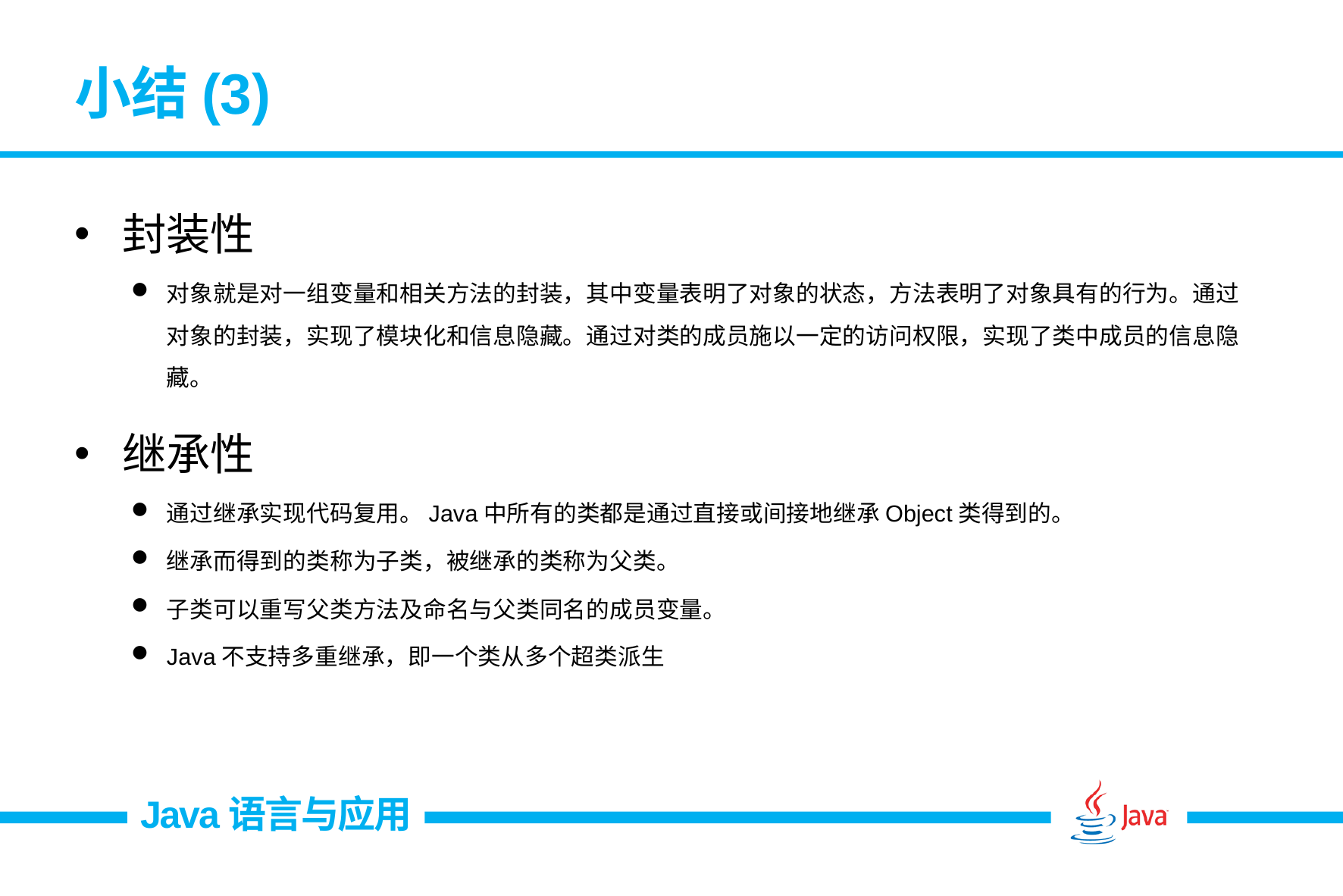

# 小结(3)
封装性
对象就是对一组变量和相关方法的封装，其中变量表明了对象的状态，方法表明了对象具有的行为。通过对象的封装，实现了模块化和信息隐藏。通过对类的成员施以一定的访问权限，实现了类中成员的信息隐藏。
继承性
通过继承实现代码复用。Java中所有的类都是通过直接或间接地继承Object类得到的。
继承而得到的类称为子类，被继承的类称为父类。
子类可以重写父类方法及命名与父类同名的成员变量。
Java不支持多重继承，即一个类从多个超类派生
12